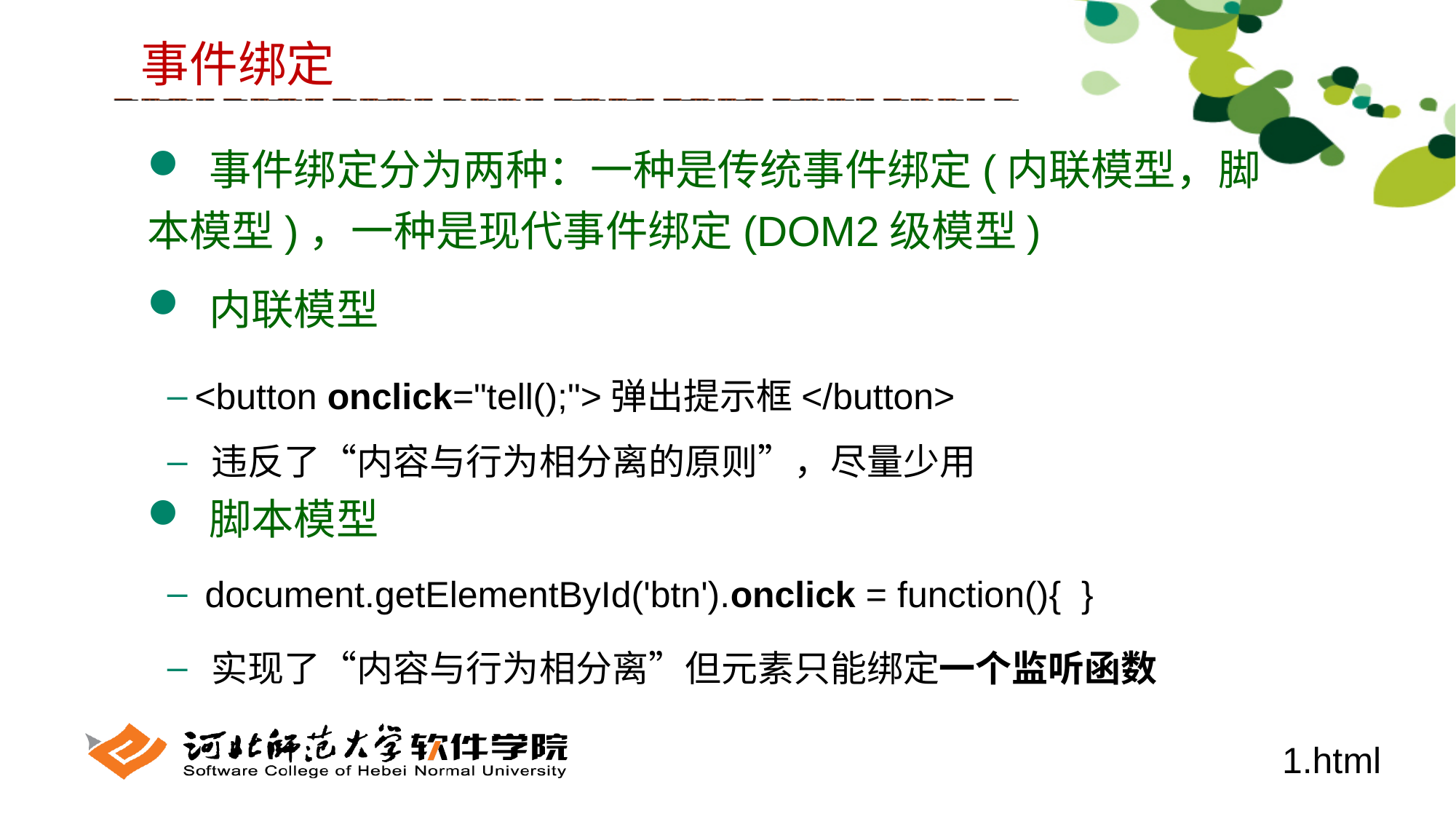

事件绑定
 事件绑定分为两种：一种是传统事件绑定(内联模型，脚本模型)，一种是现代事件绑定(DOM2级模型)
 内联模型
<button onclick="tell();">弹出提示框</button>
 违反了“内容与行为相分离的原则”，尽量少用
 脚本模型
 document.getElementById('btn').onclick = function(){  }
 实现了“内容与行为相分离”但元素只能绑定一个监听函数

1.html